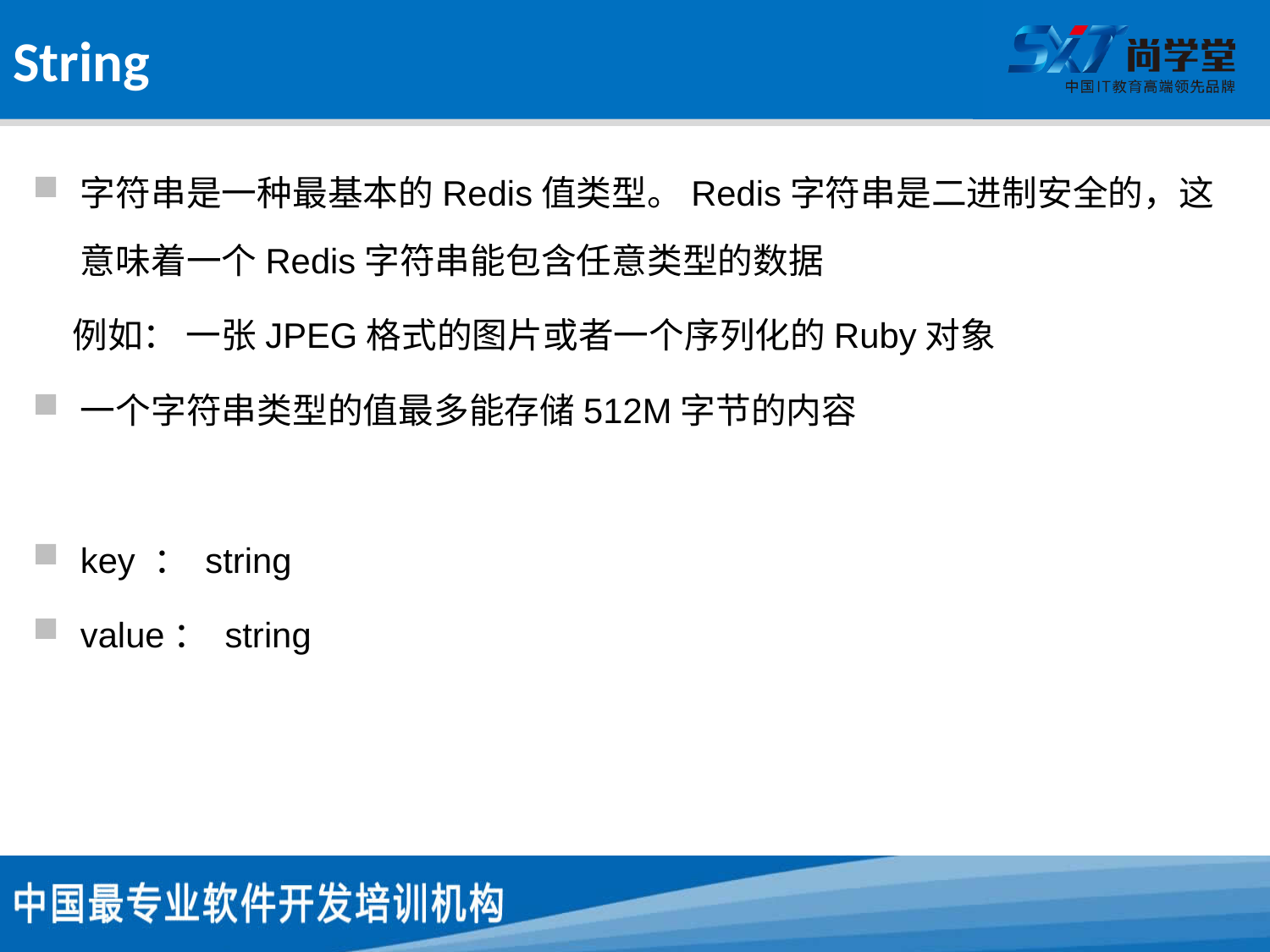

# String
字符串是一种最基本的Redis值类型。Redis字符串是二进制安全的，这意味着一个Redis字符串能包含任意类型的数据
    例如： 一张JPEG格式的图片或者一个序列化的Ruby对象
一个字符串类型的值最多能存储512M字节的内容

key ： string
value： string